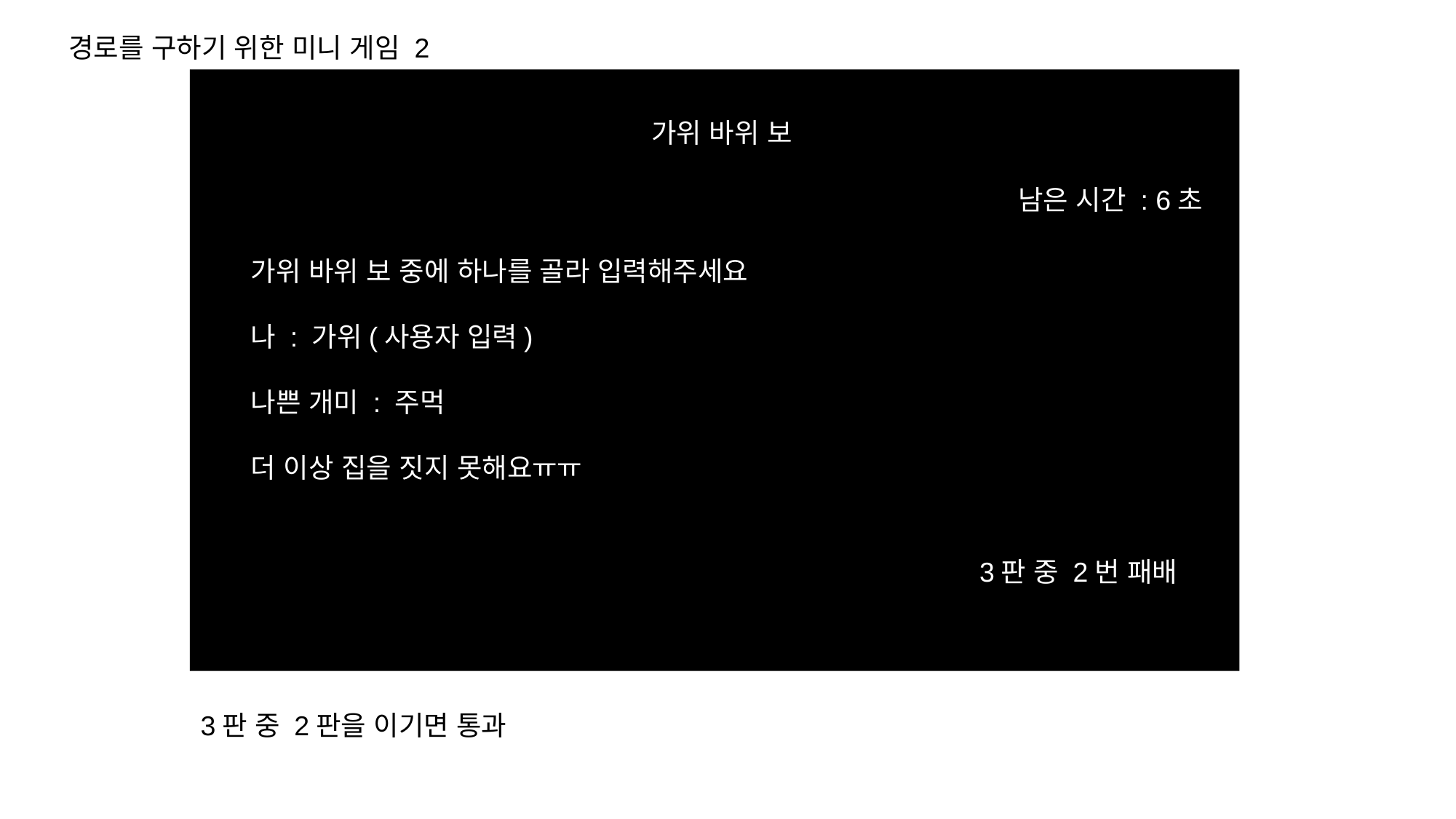

경로를 구하기 위한 미니 게임 2

 가위 바위 보
남은 시간 : 6초
가위 바위 보 중에 하나를 골라 입력해주세요

나 : 가위(사용자 입력)

나쁜 개미 : 주먹

더 이상 집을 짓지 못해요ㅠㅠ
3판 중 2번 패배
3판 중 2판을 이기면 통과